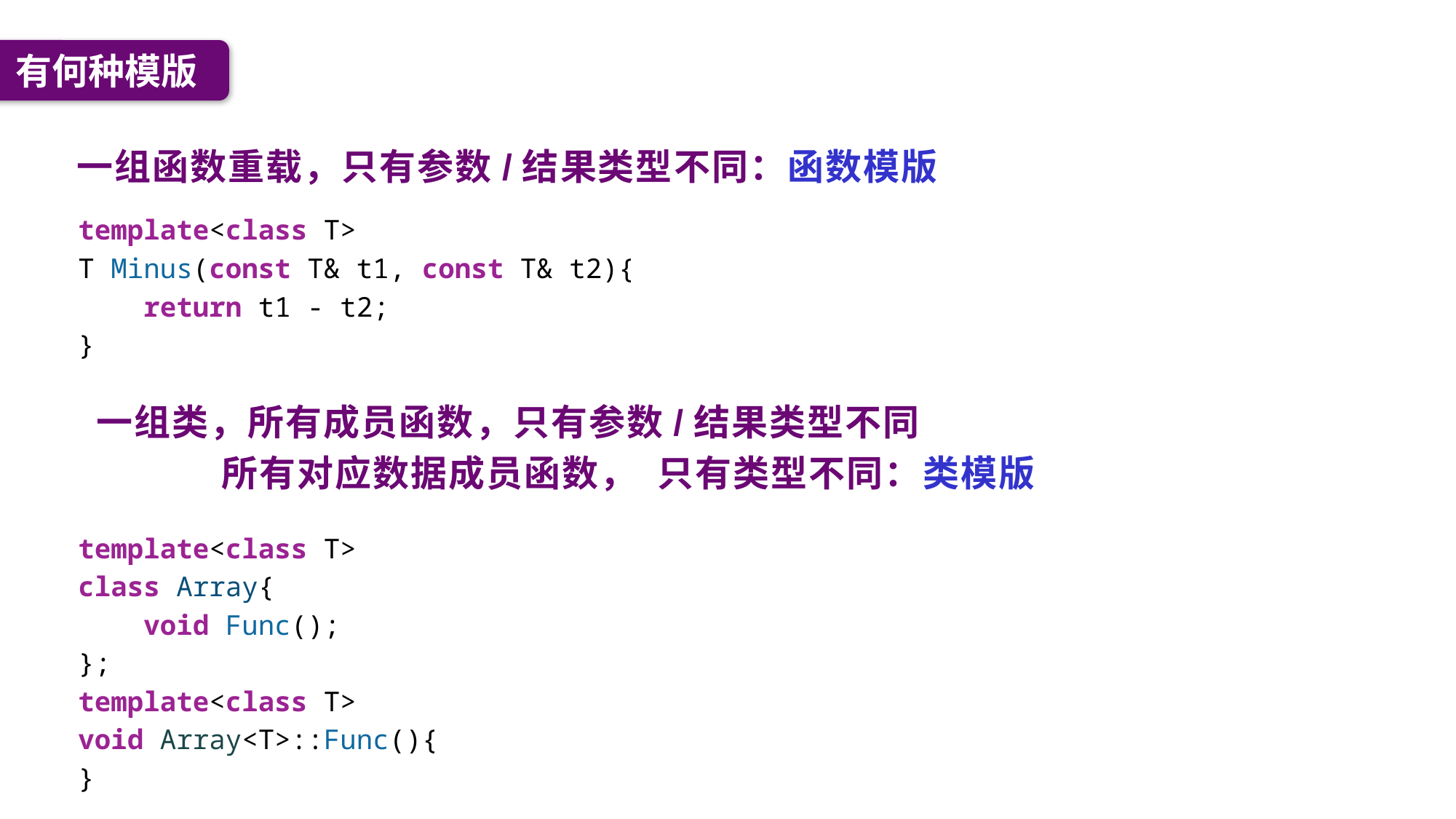

有何种模版
一组函数重载，只有参数/结果类型不同：函数模版
template<class T>
T Minus(const T& t1, const T& t2){
    return t1 - t2;
}
一组类，所有成员函数，只有参数/结果类型不同
            所有对应数据成员函数，  只有类型不同：类模版
template<class T>
class Array{
    void Func();
};
template<class T>
void Array<T>::Func(){
}
35